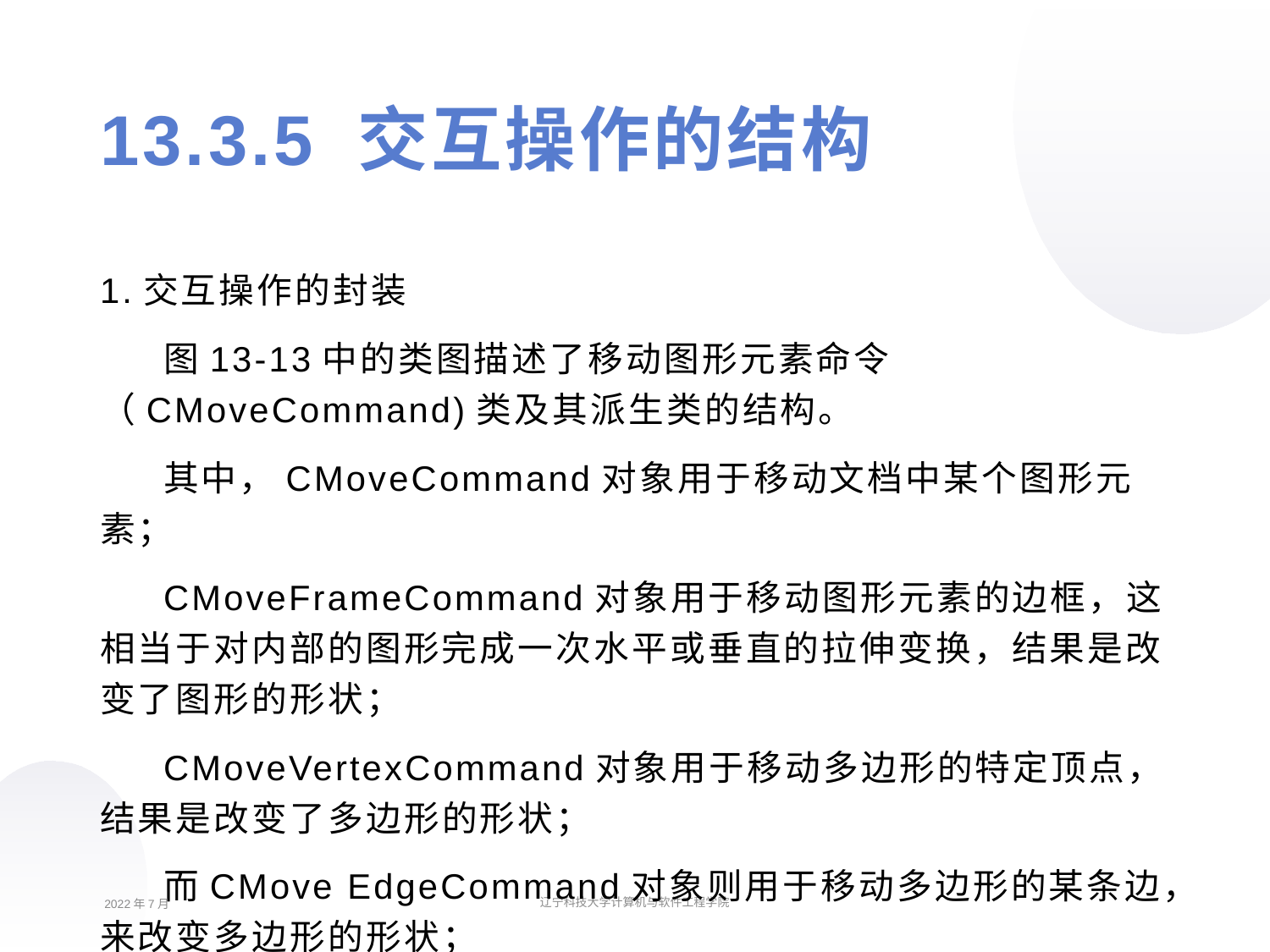

13.3.5 交互操作的结构
1.交互操作的封装
图13-13中的类图描述了移动图形元素命令（CMoveCommand)类及其派生类的结构。
其中，CMoveCommand对象用于移动文档中某个图形元素；
CMoveFrameCommand对象用于移动图形元素的边框，这相当于对内部的图形完成一次水平或垂直的拉伸变换，结果是改变了图形的形状；
CMoveVertexCommand对象用于移动多边形的特定顶点，结果是改变了多边形的形状；
而CMove EdgeCommand对象则用于移动多边形的某条边，来改变多边形的形状；

2022年7月
辽宁科技大学计算机与软件工程学院
66